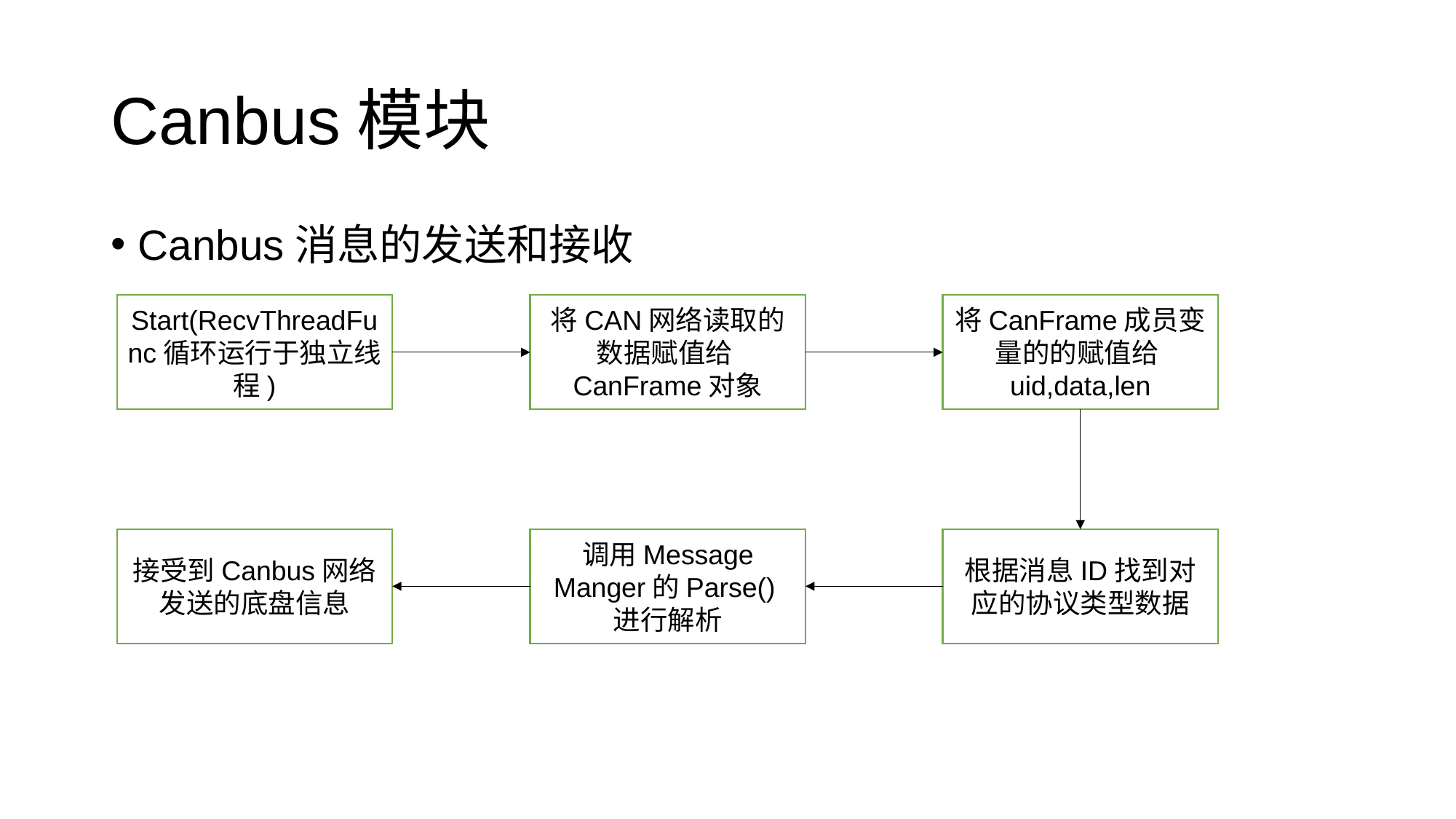

# Canbus模块
Canbus消息的发送和接收
Start(RecvThreadFunc循环运行于独立线程)
将CAN网络读取的数据赋值给CanFrame对象
将CanFrame成员变量的的赋值给uid,data,len
接受到Canbus网络发送的底盘信息
调用Message Manger的Parse()进行解析
根据消息ID找到对应的协议类型数据